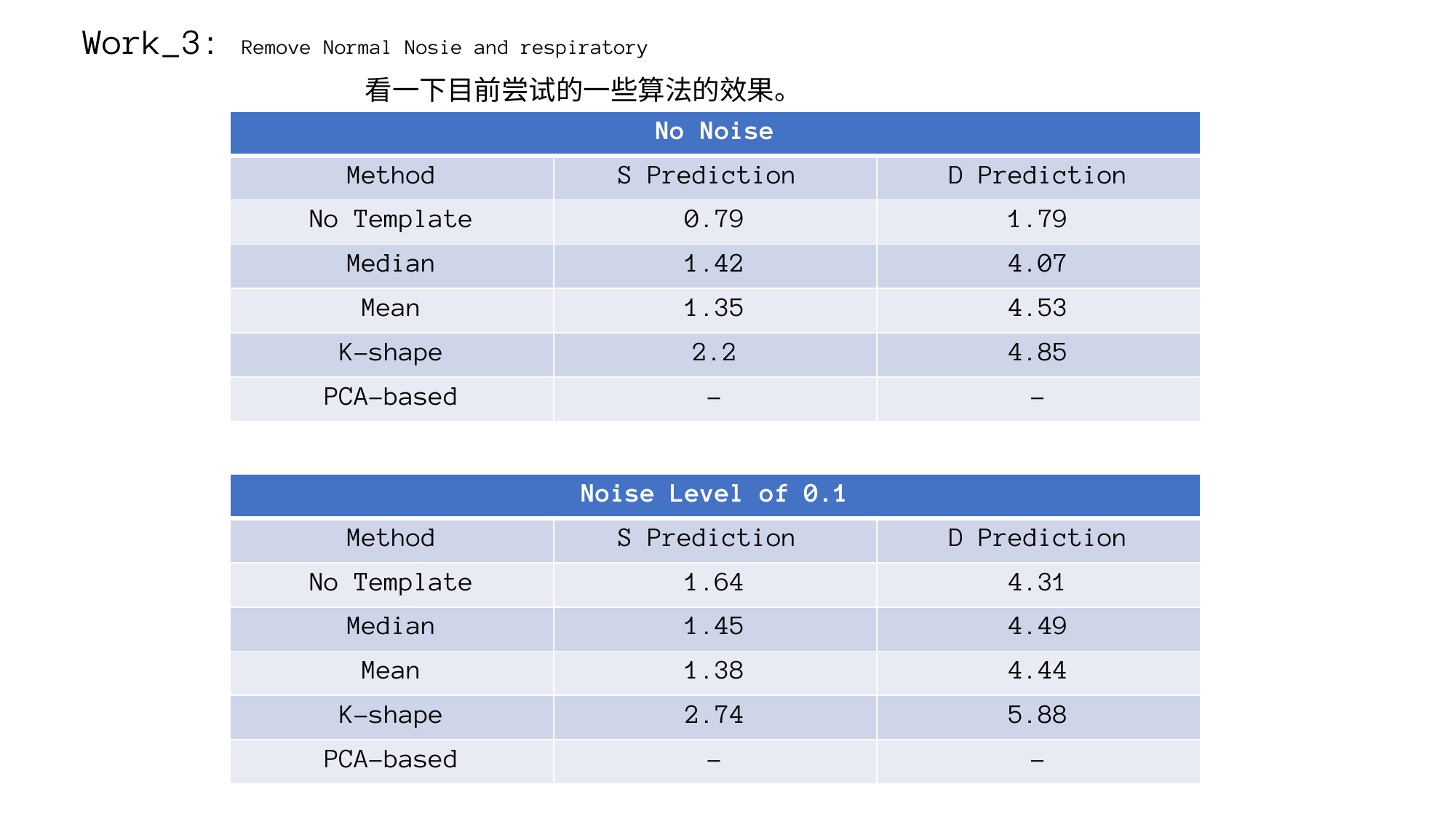

Work_3: Remove Normal Nosie and respiratory
看一下目前尝试的一些算法的效果。
| No Noise |  |  |
| --- | --- | --- |
| Method | S Prediction | D Prediction |
| No Template | 0.79 | 1.79 |
| Median | 1.42 | 4.07 |
| Mean | 1.35 | 4.53 |
| K-shape | 2.2 | 4.85 |
| PCA-based | - | - |
| Noise Level of 0.1 |  |  |
| --- | --- | --- |
| Method | S Prediction | D Prediction |
| No Template | 1.64 | 4.31 |
| Median | 1.45 | 4.49 |
| Mean | 1.38 | 4.44 |
| K-shape | 2.74 | 5.88 |
| PCA-based | - | - |